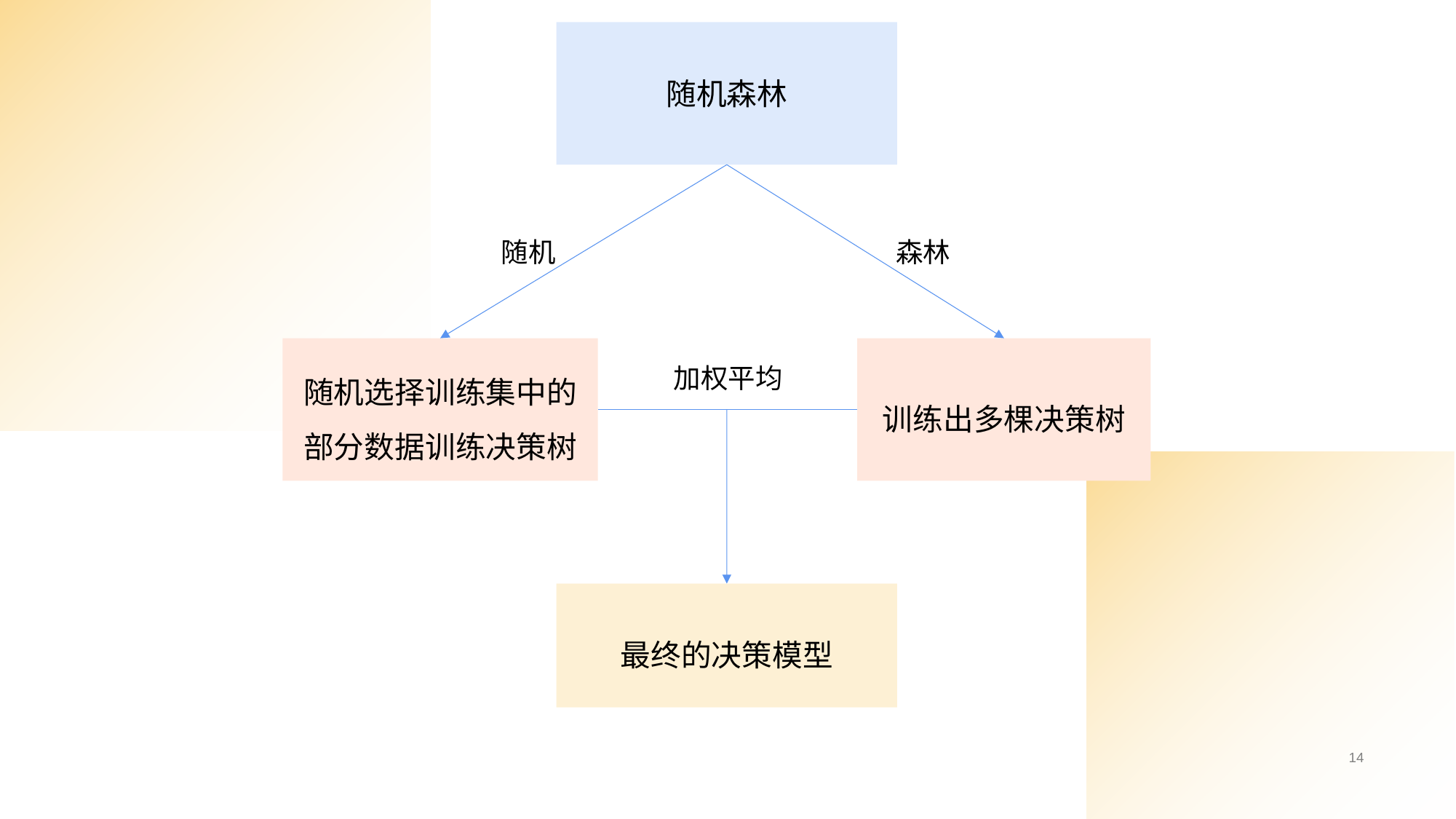

随机森林
随机
森林
随机选择训练集中的部分数据训练决策树
训练出多棵决策树
加权平均
最终的决策模型
14